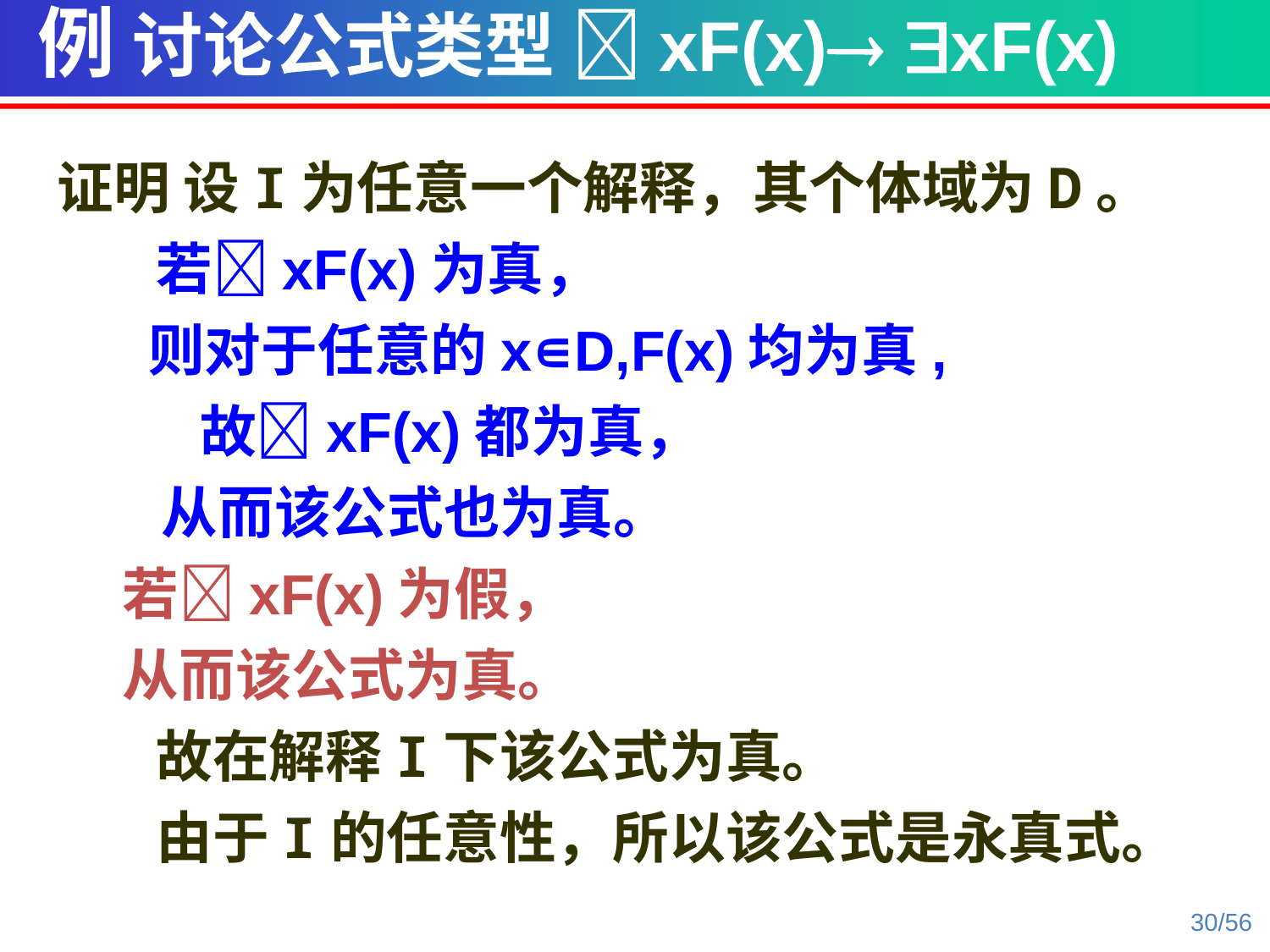

例 讨论公式类型 ∀xF(x)→ ∃xF(x)
证明 设I为任意一个解释，其个体域为D。
	若∀xF(x)为真，
      则对于任意的x∊D,F(x)均为真,
          故∃xF(x)都为真，
       从而该公式也为真。
    若∀xF(x)为假，
    从而该公式为真。
	故在解释I下该公式为真。
	由于I的任意性，所以该公式是永真式。

30/56